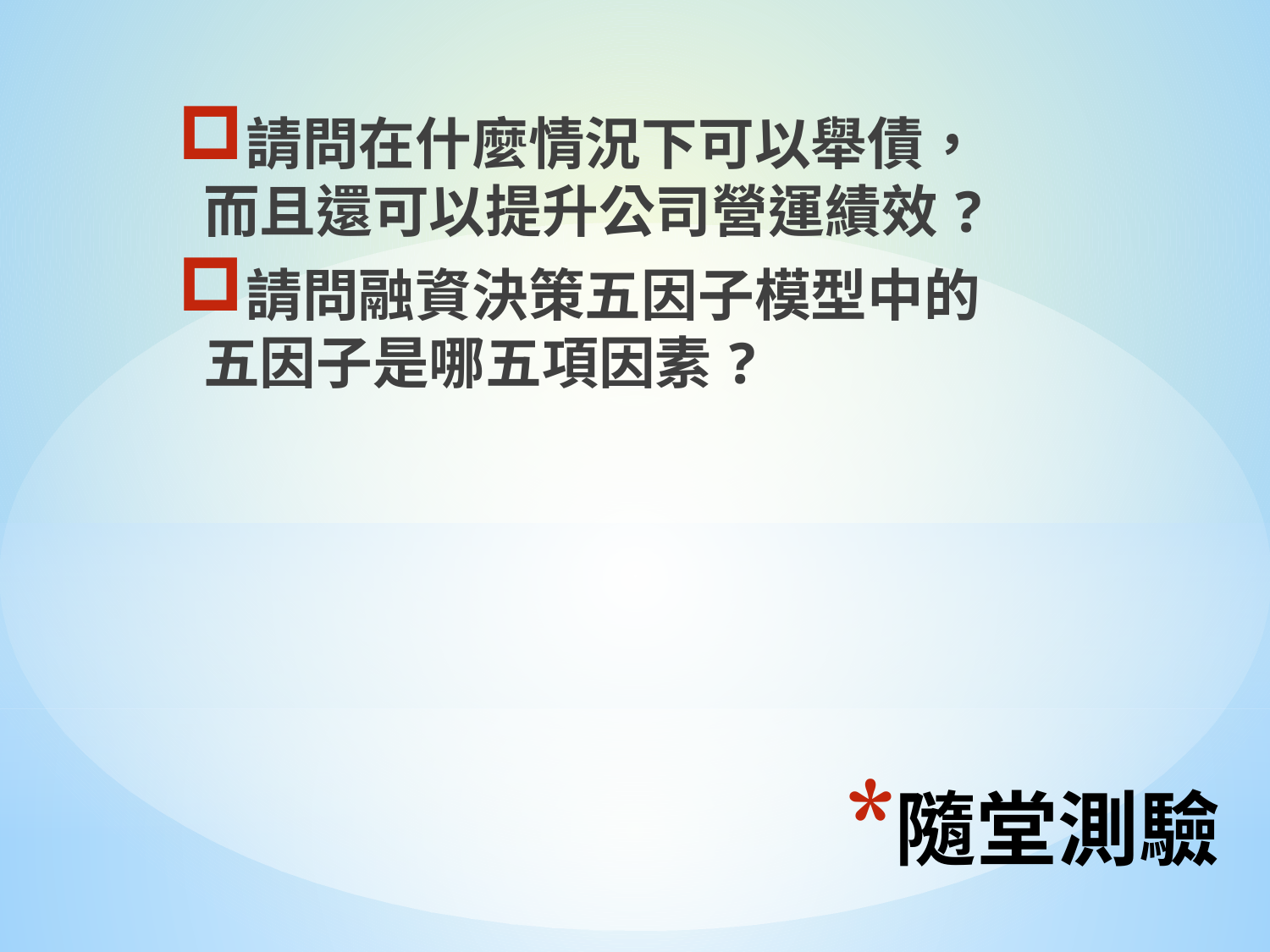

請問在什麼情況下可以舉債，而且還可以提升公司營運績效?
請問融資決策五因子模型中的五因子是哪五項因素?
# 隨堂測驗